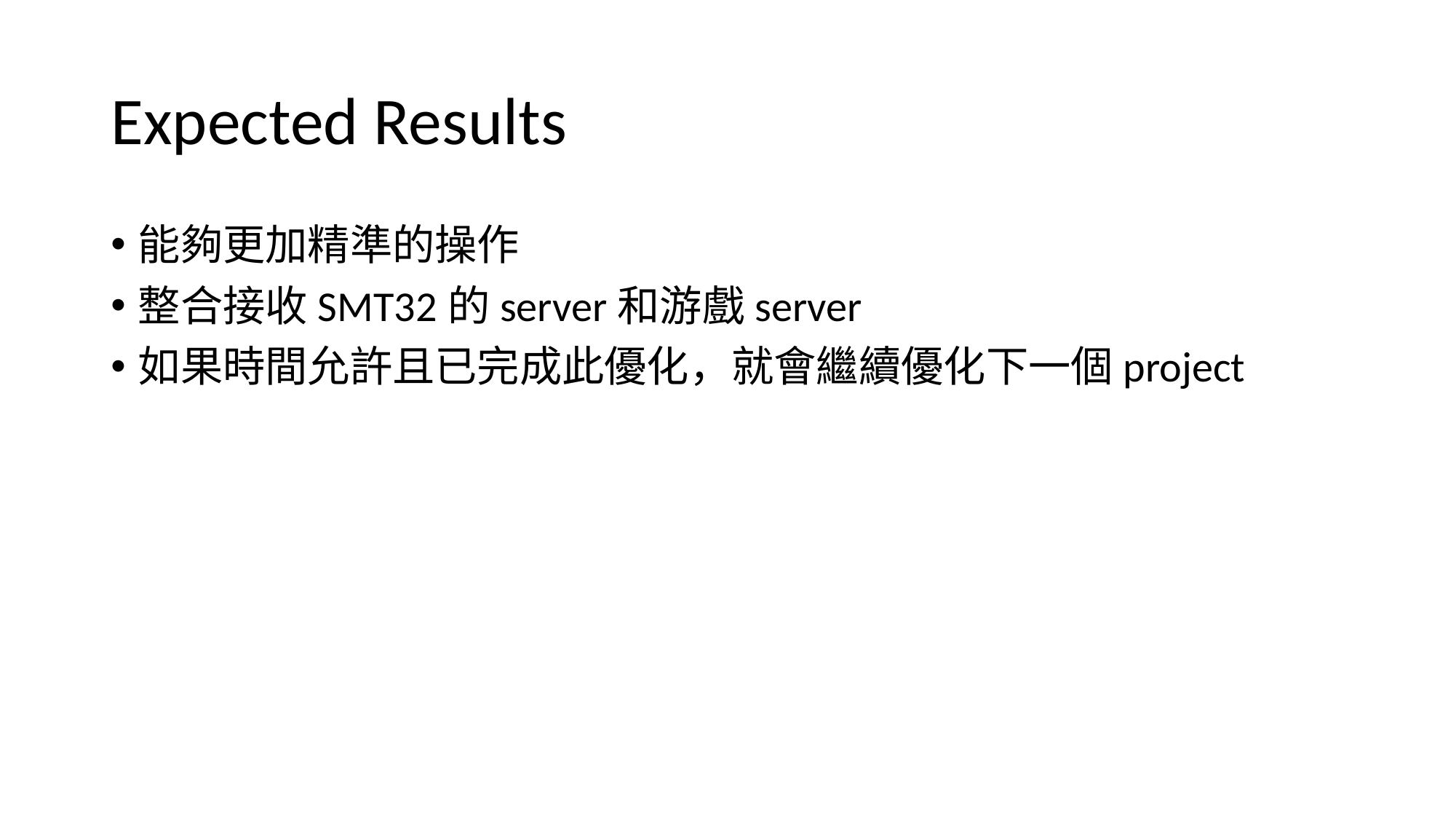

# Expected Results
能夠更加精準的操作
整合接收SMT32的server和游戲server
如果時間允許且已完成此優化，就會繼續優化下一個project